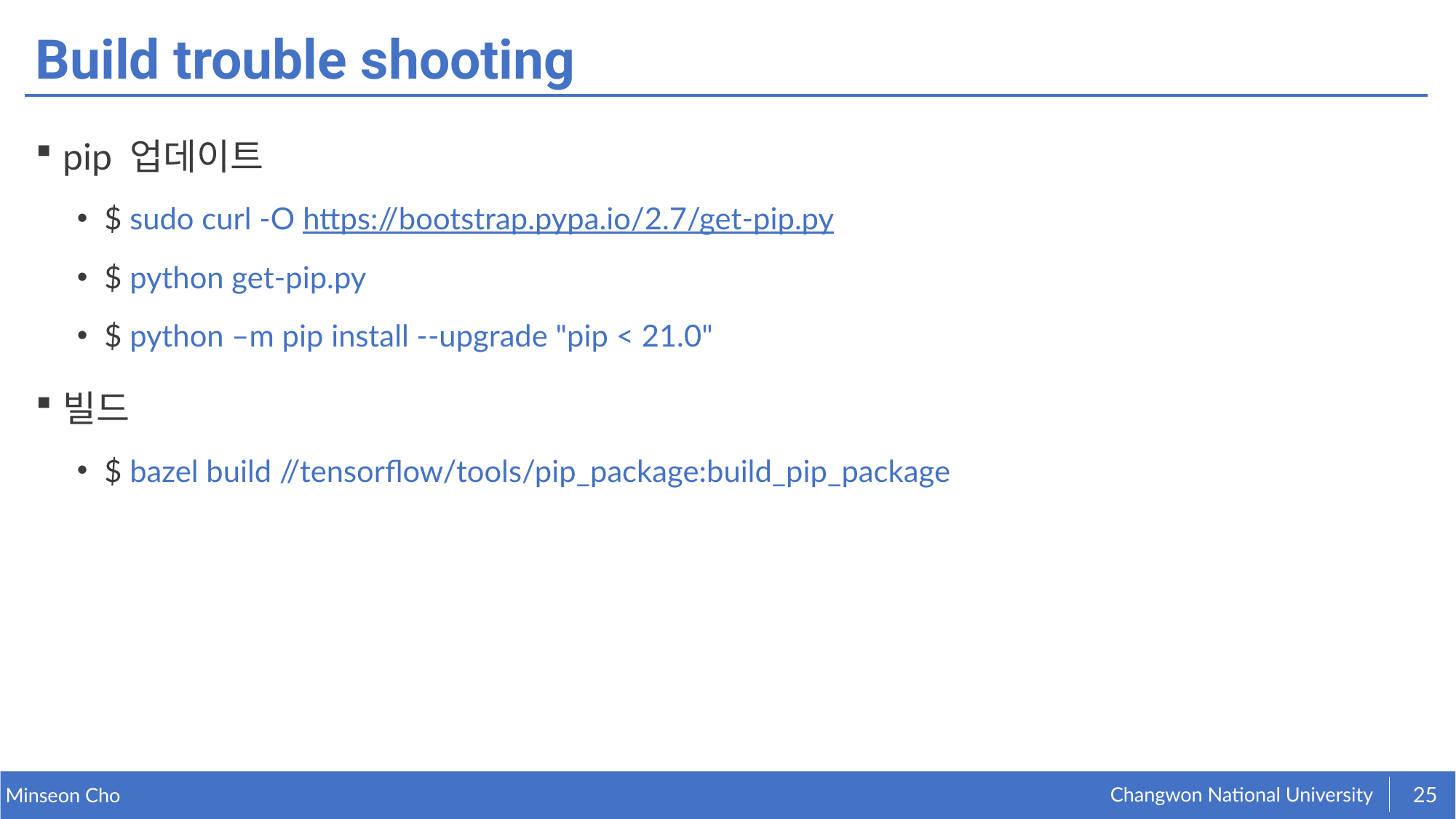

# Build trouble shooting
pip ​업데이트
$ sudo curl -O https://bootstrap.pypa.io/2.7/get-pip.py
$ python get-pip.py
$ python –m pip install --upgrade "pip < 21.0"
빌드
$ bazel build //tensorflow/tools/pip_package:build_pip_package

25